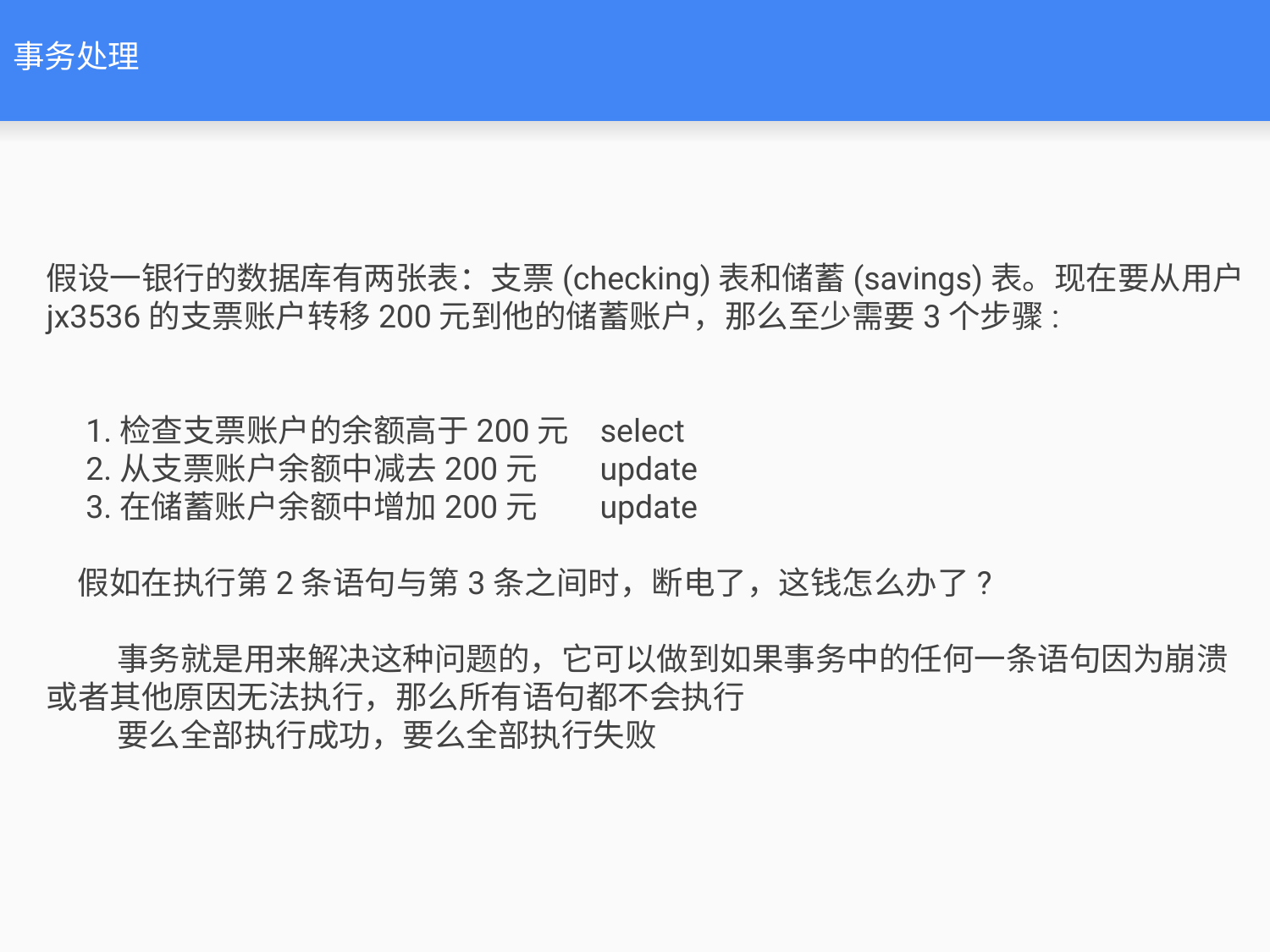

# 事务处理
假设一银行的数据库有两张表：支票(checking)表和储蓄(savings)表。现在要从用户jx3536的支票账户转移200元到他的储蓄账户，那么至少需要3个步骤:

     1.检查支票账户的余额高于200元   select
     2.从支票账户余额中减去200元       update
     3.在储蓄账户余额中增加200元       update

   假如在执行第2条语句与第3条之间时，断电了，这钱怎么办了?

        事务就是用来解决这种问题的，它可以做到如果事务中的任何一条语句因为崩溃或者其他原因无法执行，那么所有语句都不会执行
        要么全部执行成功，要么全部执行失败